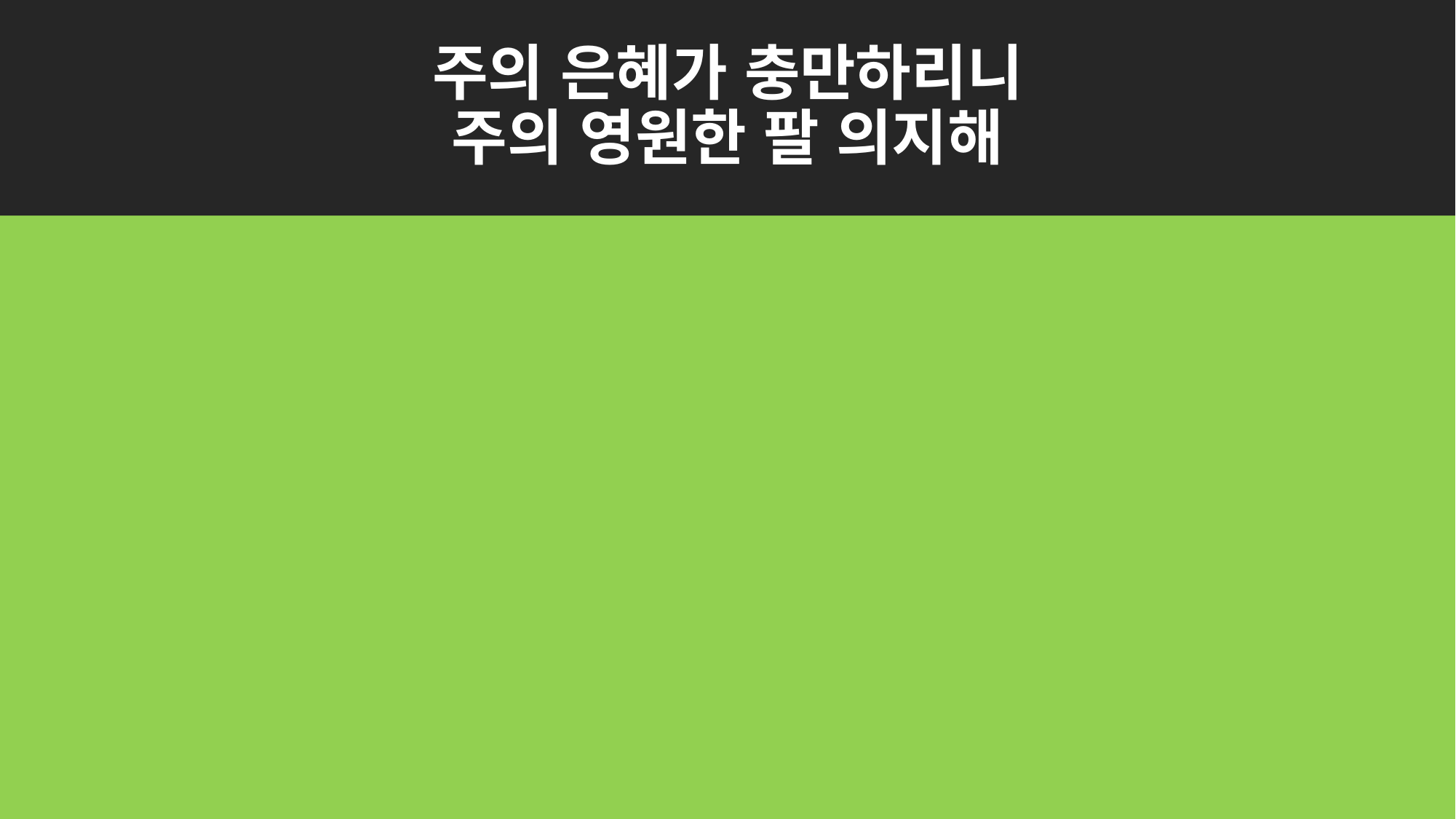

# 주의 은혜가 충만하리니 주의 영원한 팔 의지해